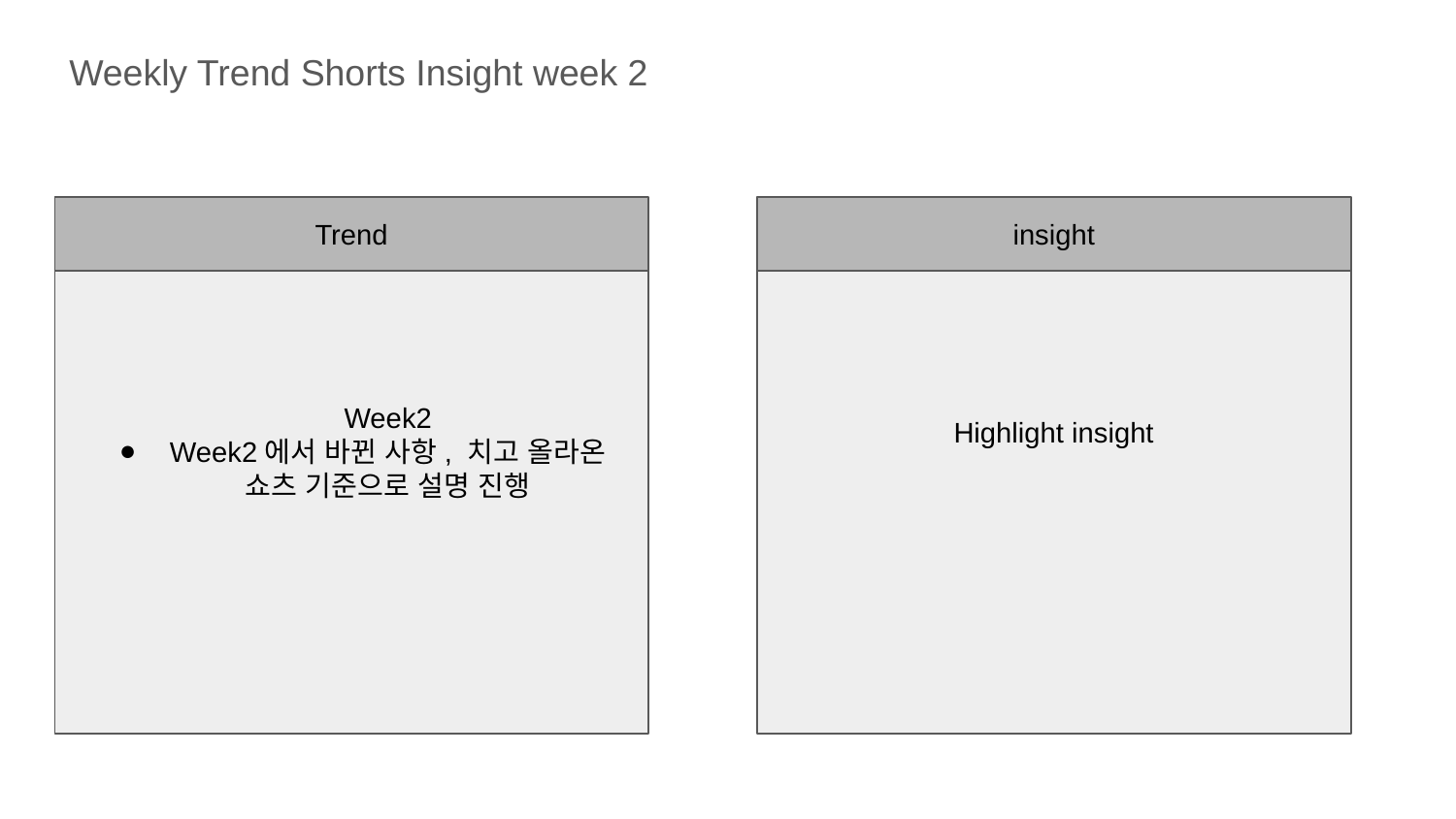

Weekly Trend Shorts Insight week 2
Highlight insight

Trend
insight
Week2
Week2에서 바뀐 사항, 치고 올라온 쇼츠 기준으로 설명 진행